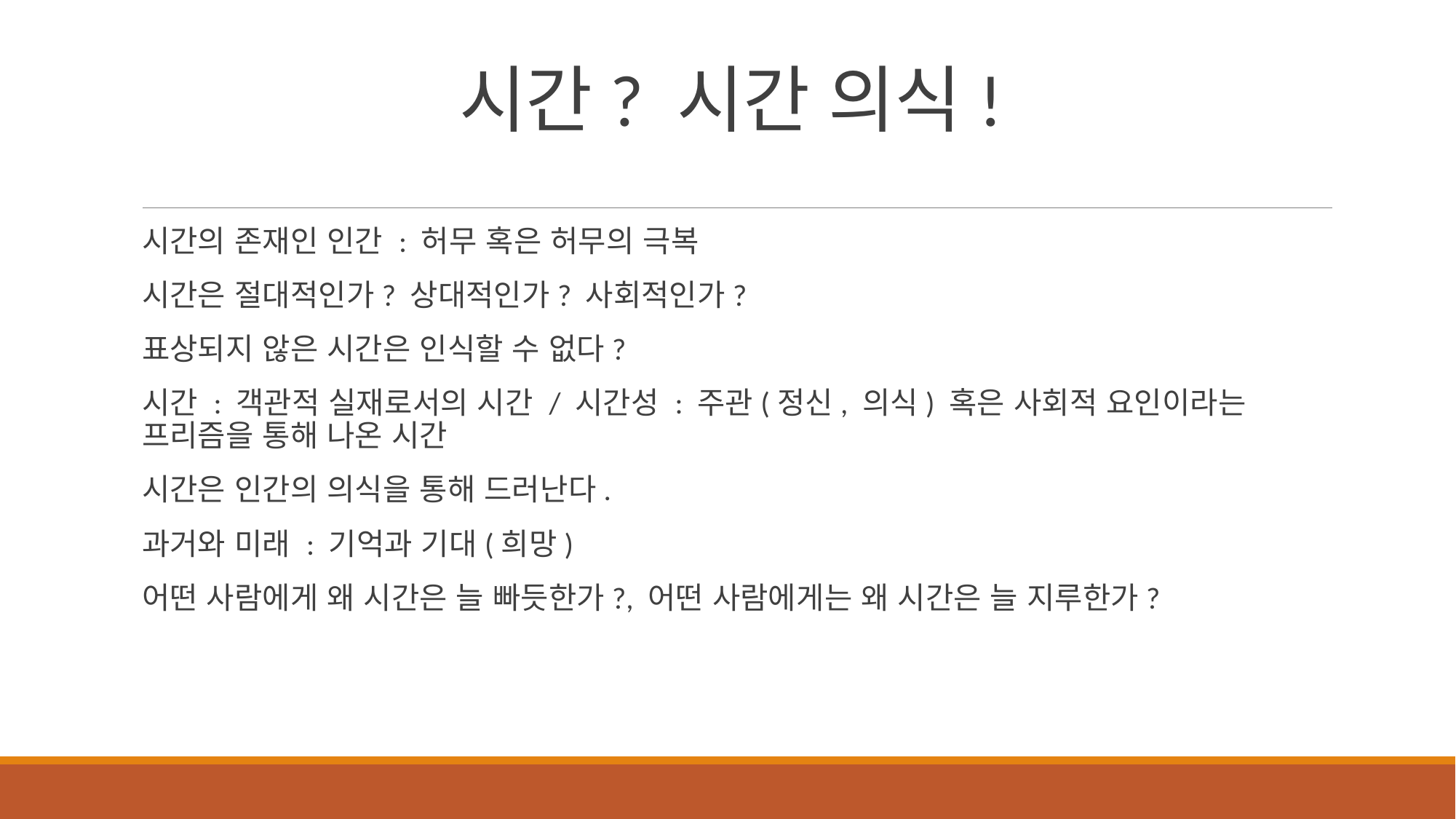

# 시간? 시간 의식!
시간의 존재인 인간 : 허무 혹은 허무의 극복
시간은 절대적인가? 상대적인가? 사회적인가?
표상되지 않은 시간은 인식할 수 없다?
시간 : 객관적 실재로서의 시간 / 시간성 : 주관(정신, 의식) 혹은 사회적 요인이라는 프리즘을 통해 나온 시간
시간은 인간의 의식을 통해 드러난다.
과거와 미래 : 기억과 기대(희망)
어떤 사람에게 왜 시간은 늘 빠듯한가?, 어떤 사람에게는 왜 시간은 늘 지루한가?